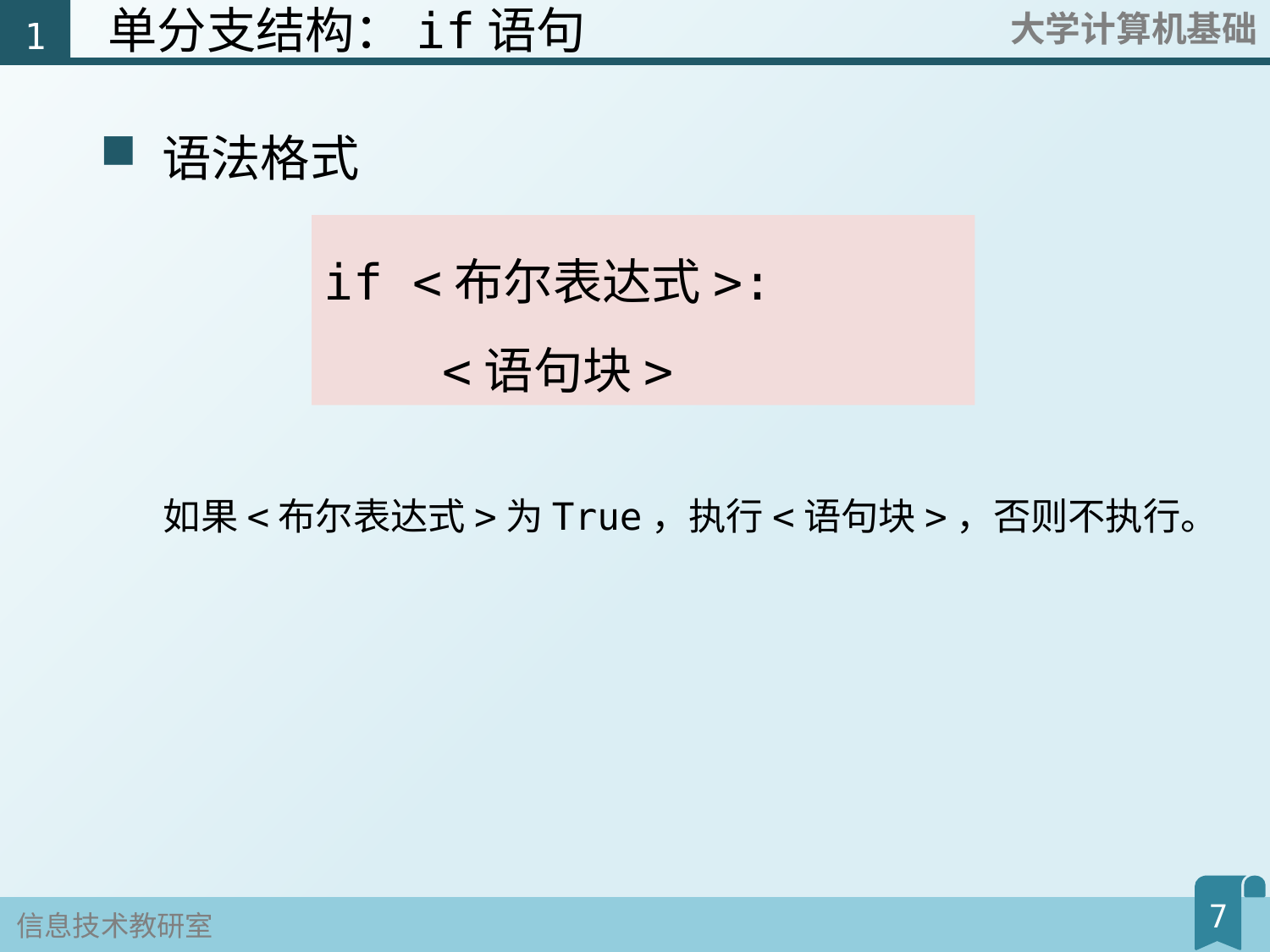

1
# 单分支结构：if语句
语法格式
if <布尔表达式>:
    <语句块>
如果<布尔表达式>为True，执行<语句块>，否则不执行。
7